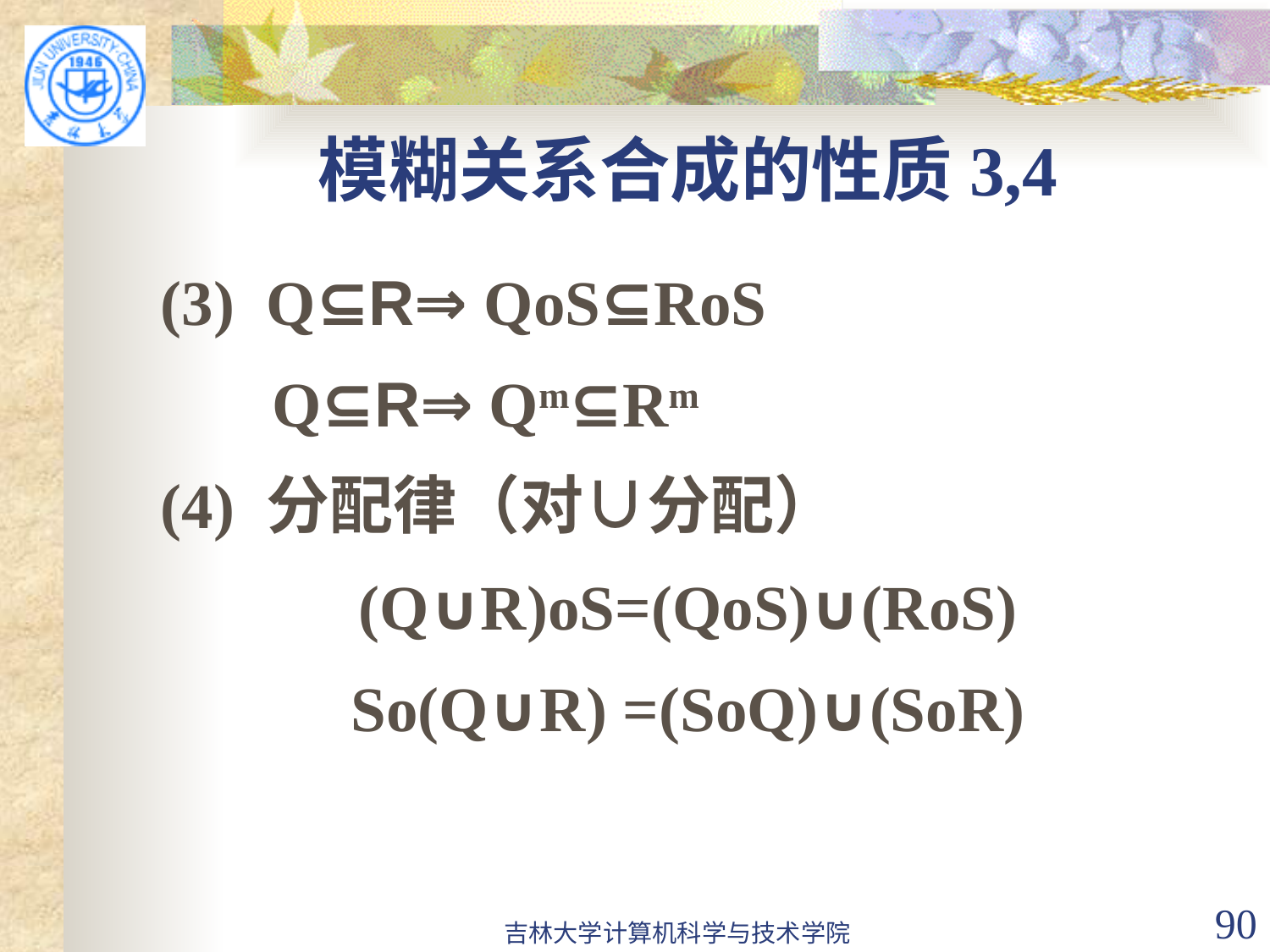

# 模糊关系合成的性质3,4
(3)  Q⊆R⇒ QоS⊆RоS
       Q⊆R⇒ Qm⊆Rm
(4) 分配律（对∪分配）
(Q∪R)оS=(QоS)∪(RоS)
Sо(Q∪R) =(SоQ)∪(SоR)

吉林大学计算机科学与技术学院
90